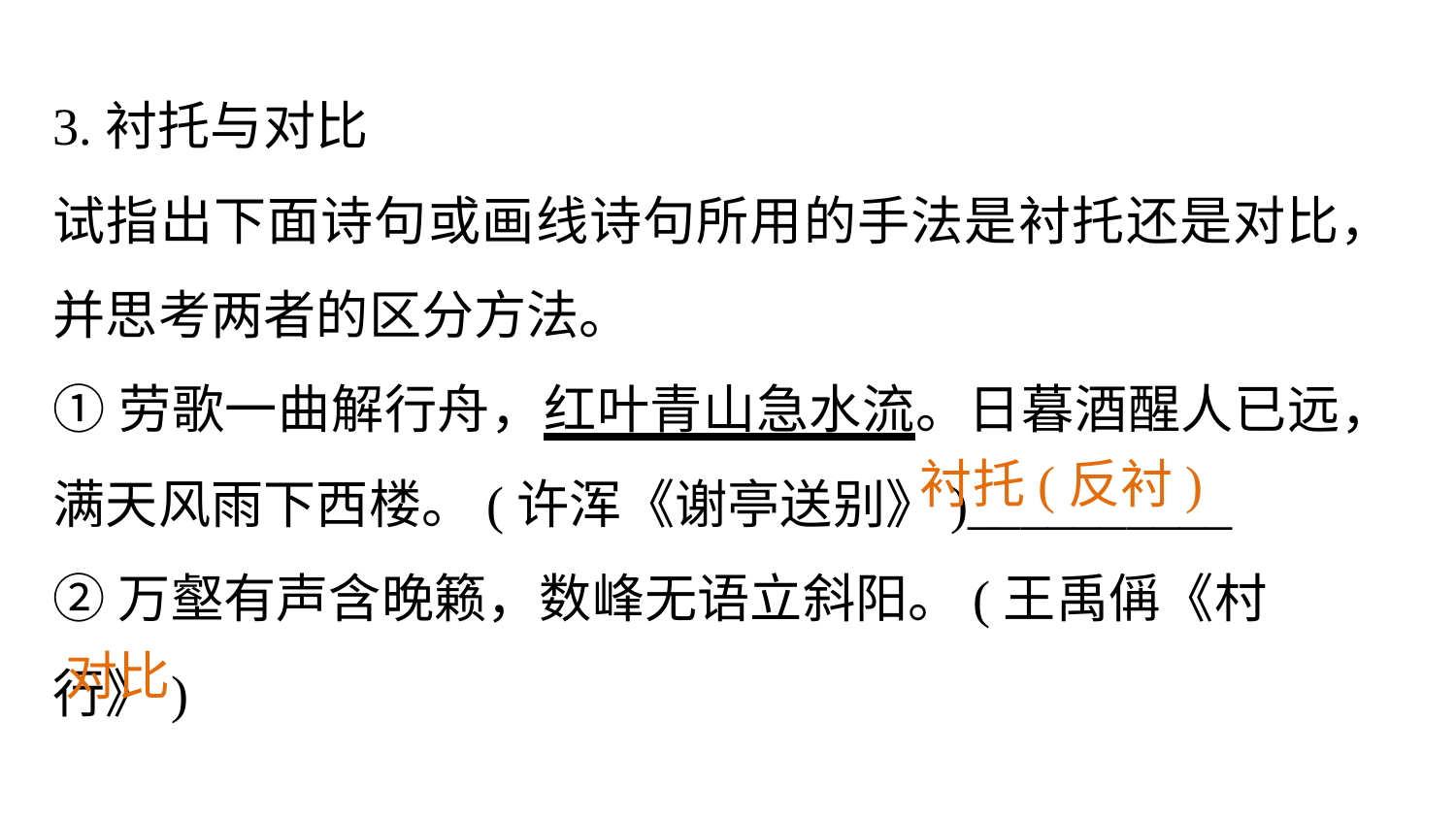

3.衬托与对比
试指出下面诗句或画线诗句所用的手法是衬托还是对比，并思考两者的区分方法。
①劳歌一曲解行舟，红叶青山急水流。日暮酒醒人已远，满天风雨下西楼。(许浑《谢亭送别》)__________
②万壑有声含晚籁，数峰无语立斜阳。(王禹偁《村行》)

衬托(反衬)
对比